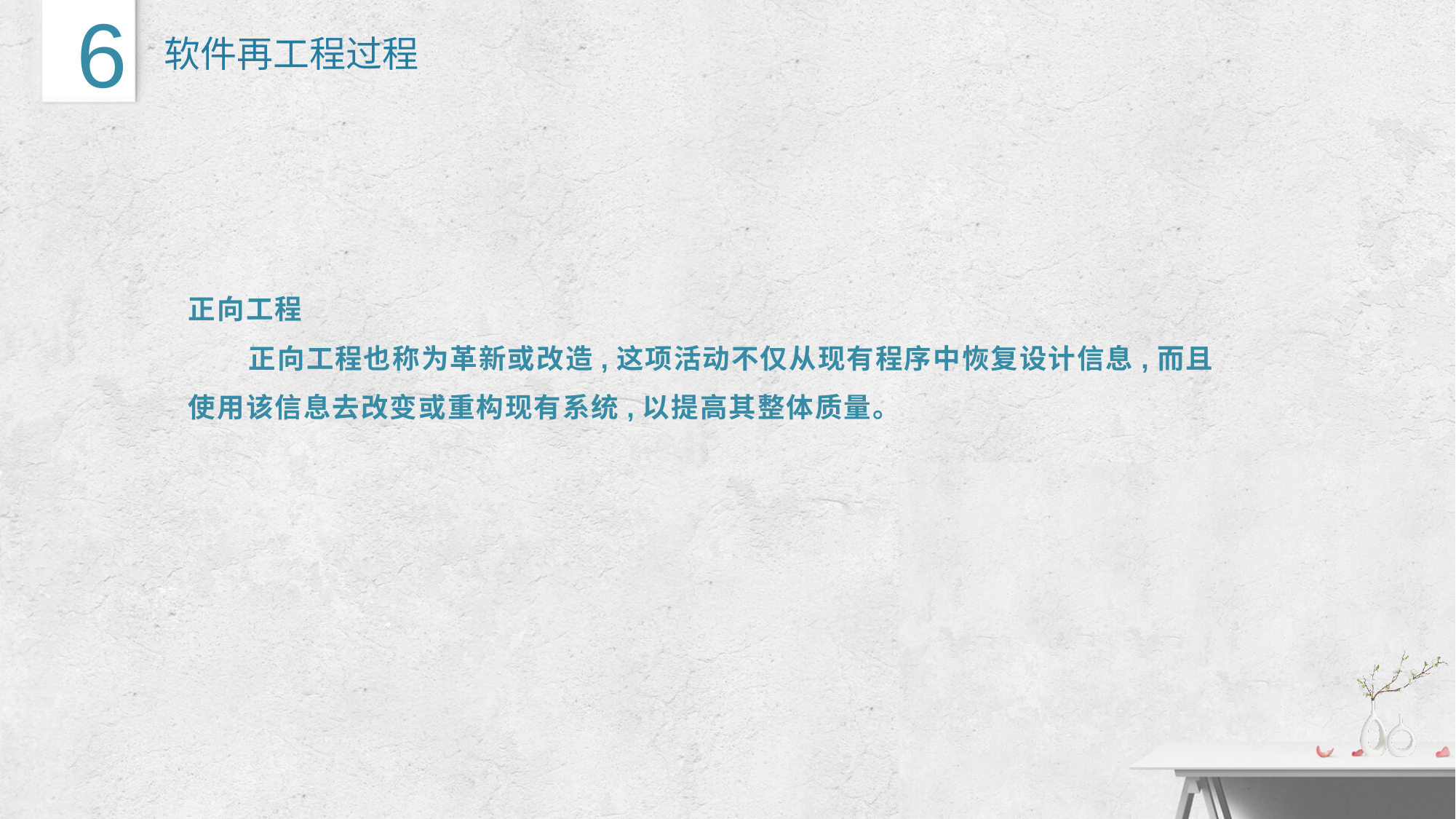

6
软件再工程过程
正向工程
       正向工程也称为革新或改造,这项活动不仅从现有程序中恢复设计信息,而且使用该信息去改变或重构现有系统,以提高其整体质量。